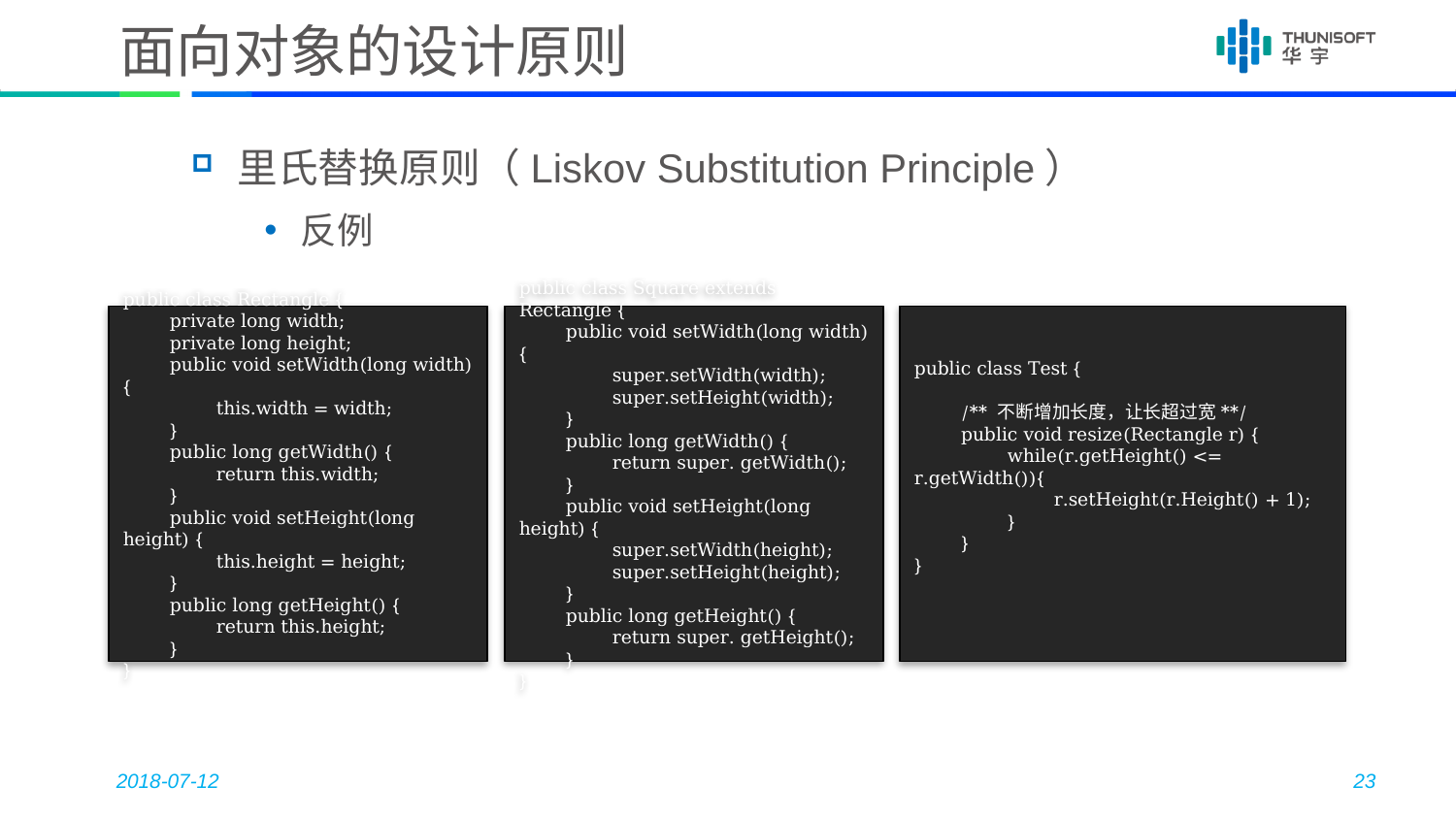

# 面向对象的设计原则
里氏替换原则（Liskov Substitution Principle）
反例

public class Rectangle {
        private long width;
        private long height;
        public void setWidth(long width) {
                this.width = width;
        }
        public long getWidth() {
                return this.width;
        }
        public void setHeight(long height) {
                this.height = height;
        }
        public long getHeight() {
                return this.height;
        }
}
public class Square extends Rectangle {
        public void setWidth(long width) {
                super.setWidth(width);
                super.setHeight(width);
        }
        public long getWidth() {
                return super. getWidth();
        }
        public void setHeight(long height) {
                super.setWidth(height);
                super.setHeight(height);
        }
        public long getHeight() {
                return super. getHeight();
        }
}

public class Test {

        /** 不断增加长度，让长超过宽**/
        public void resize(Rectangle r) {
                while(r.getHeight() <= r.getWidth()){
                        r.setHeight(r.Height() + 1);
                }
        }
}
2018-07-12
23